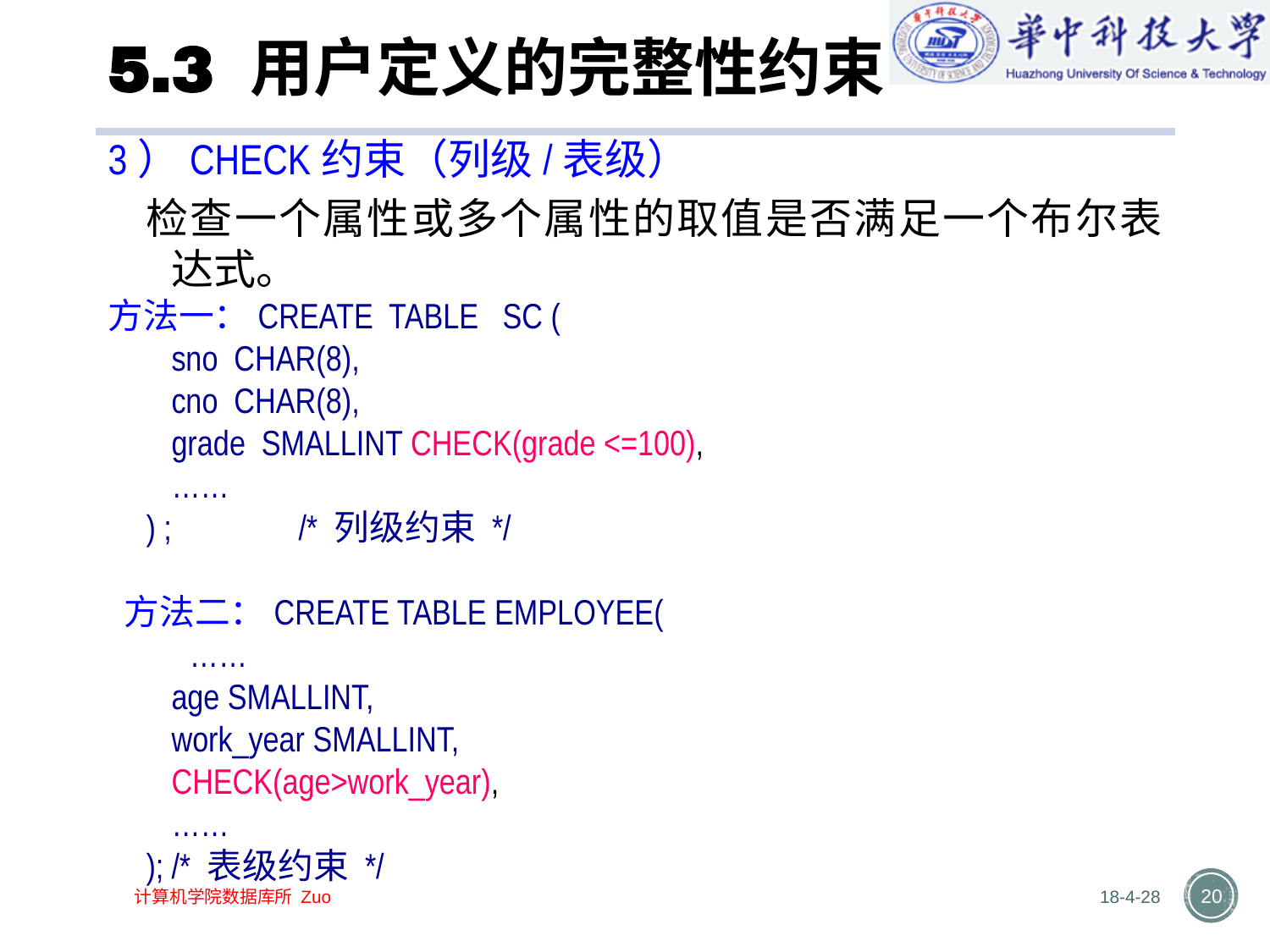

# 5.3 用户定义的完整性约束
3）CHECK约束（列级/表级）
检查一个属性或多个属性的取值是否满足一个布尔表达式。
方法一：CREATE  TABLE   SC (
	sno  CHAR(8),
	cno  CHAR(8),
	grade  SMALLINT CHECK(grade <=100),
	……
) ;	/* 列级约束 */

 方法二：CREATE TABLE EMPLOYEE(
	       ……
	age SMALLINT,
	work_year SMALLINT,
	CHECK(age>work_year),
   	……
);	/* 表级约束 */

18-4-28
20